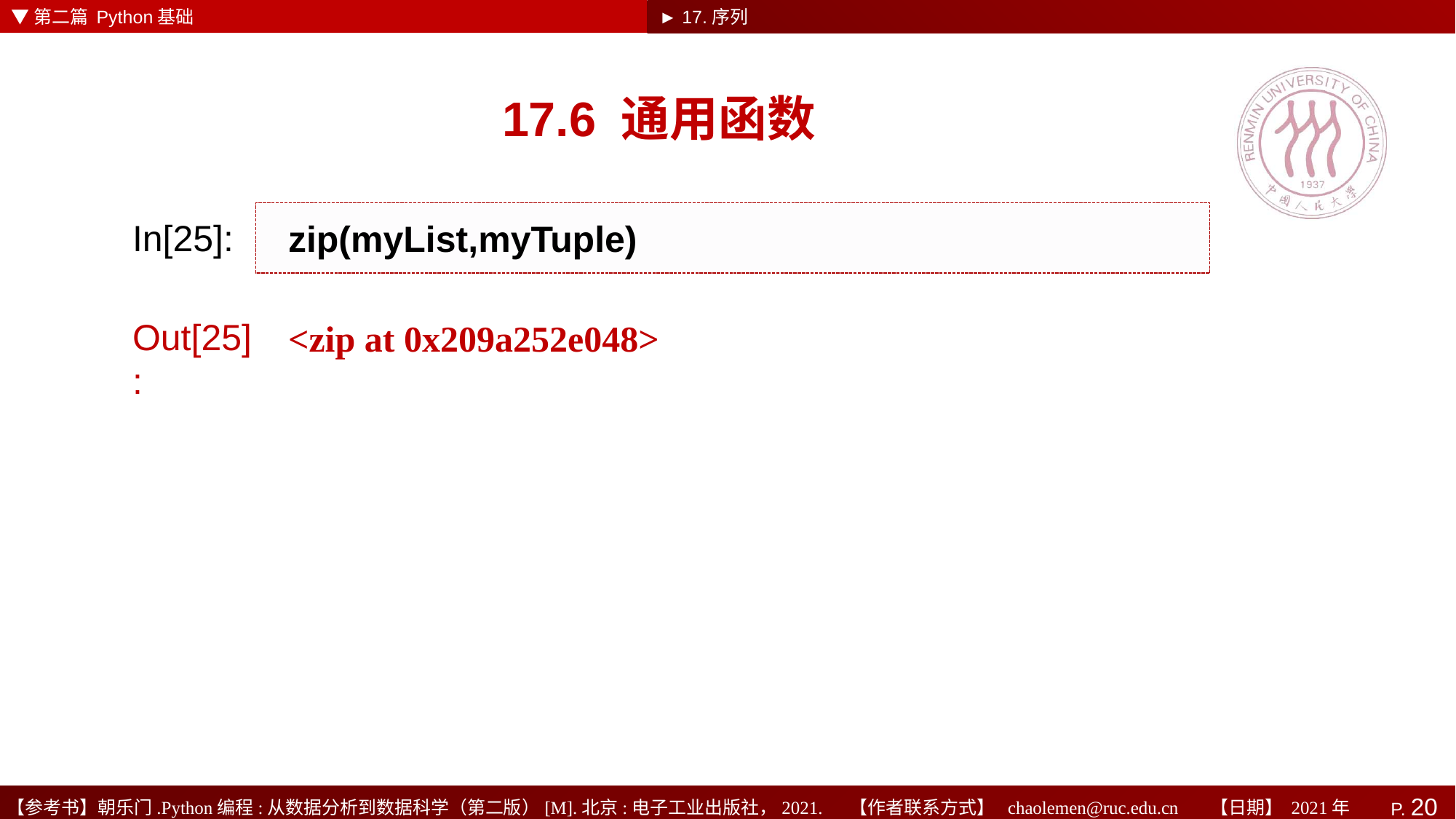

▼第二篇 Python基础
► 17.序列
# 17.6 通用函数
zip(myList,myTuple)
In[25]:
<zip at 0x209a252e048>
Out[25]: